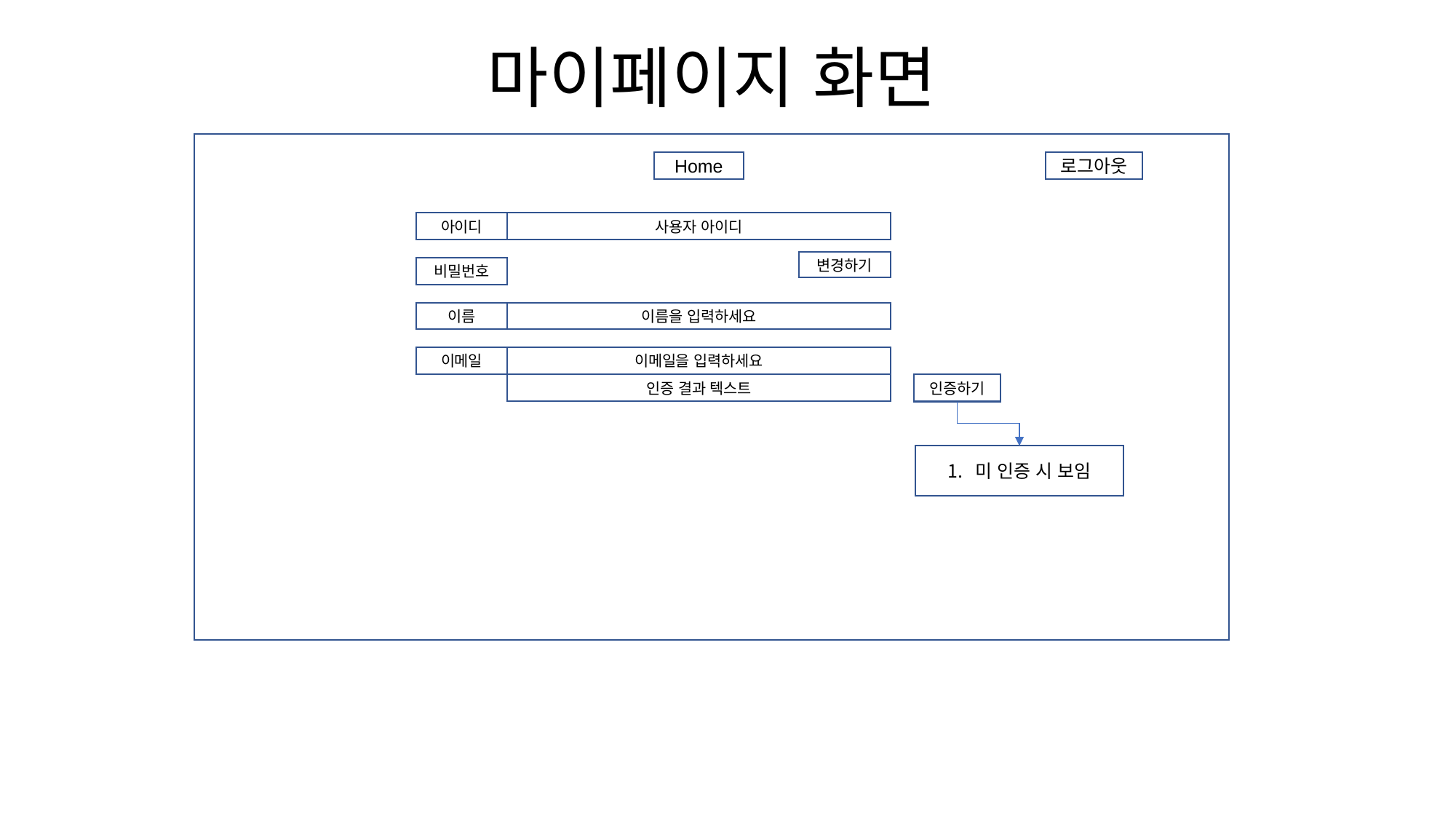

# 마이페이지 화면

Home
로그아웃
사용자 아이디
아이디
변경하기
비밀번호
이름
이름을 입력하세요
이메일을 입력하세요
이메일
인증하기
인증 결과 텍스트
미 인증 시 보임